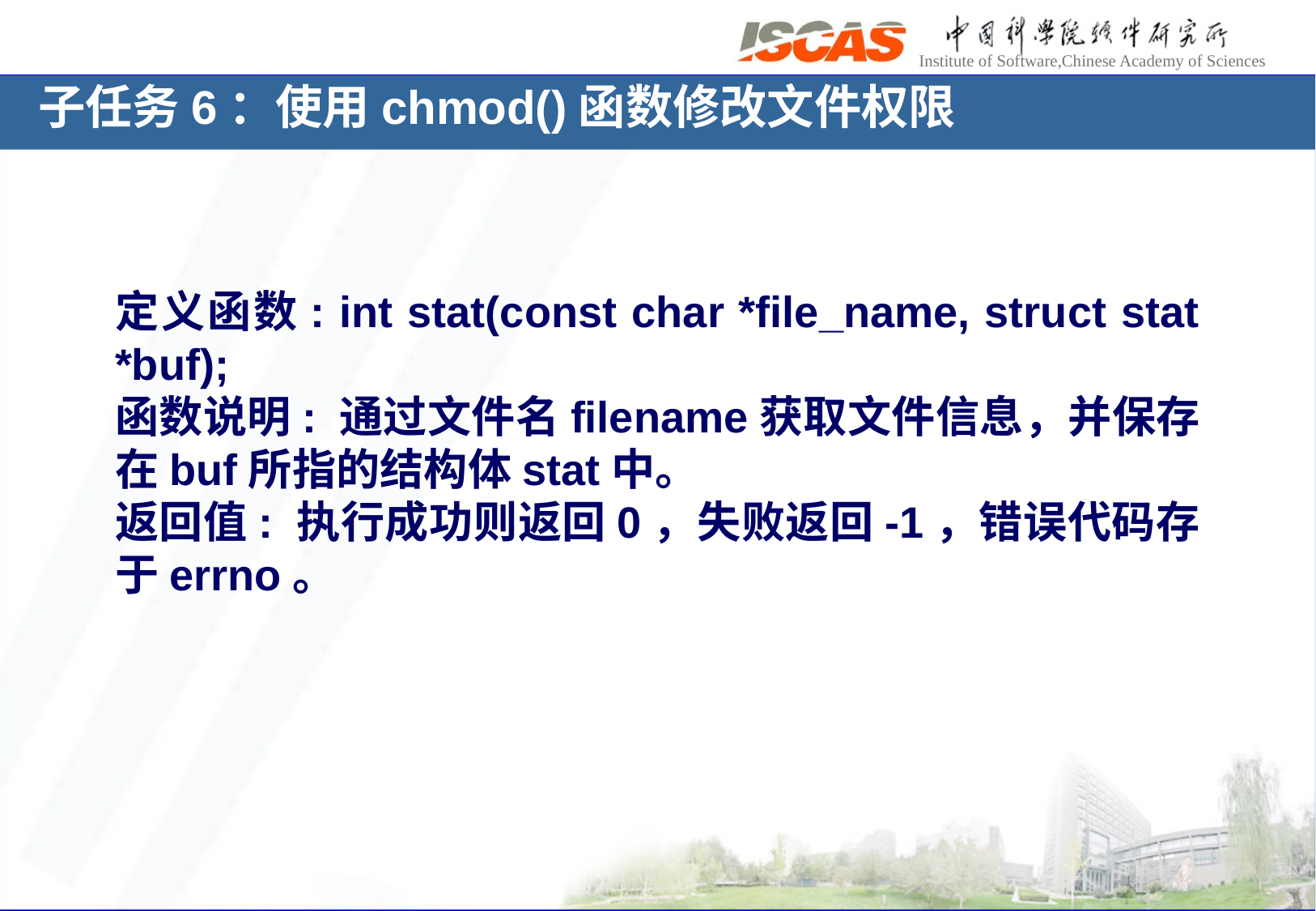

子任务6：使用chmod()函数修改文件权限
定义函数: int stat(const char *file_name, struct stat *buf);
函数说明: 通过文件名filename获取文件信息，并保存在buf所指的结构体stat中。
返回值: 执行成功则返回0，失败返回-1，错误代码存于errno。